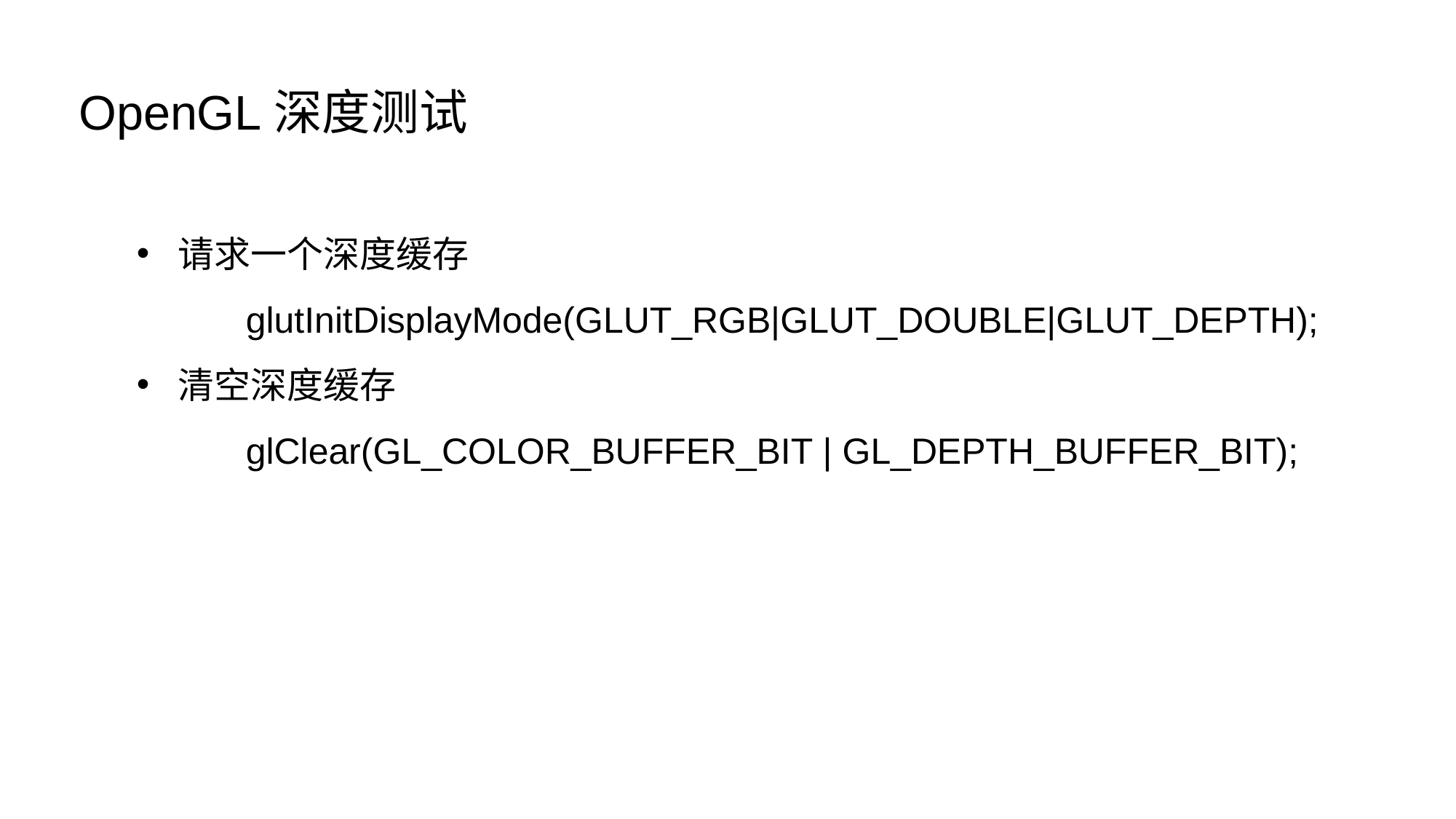

OpenGL深度测试
请求一个深度缓存
	glutInitDisplayMode(GLUT_RGB|GLUT_DOUBLE|GLUT_DEPTH);
清空深度缓存
	glClear(GL_COLOR_BUFFER_BIT | GL_DEPTH_BUFFER_BIT);